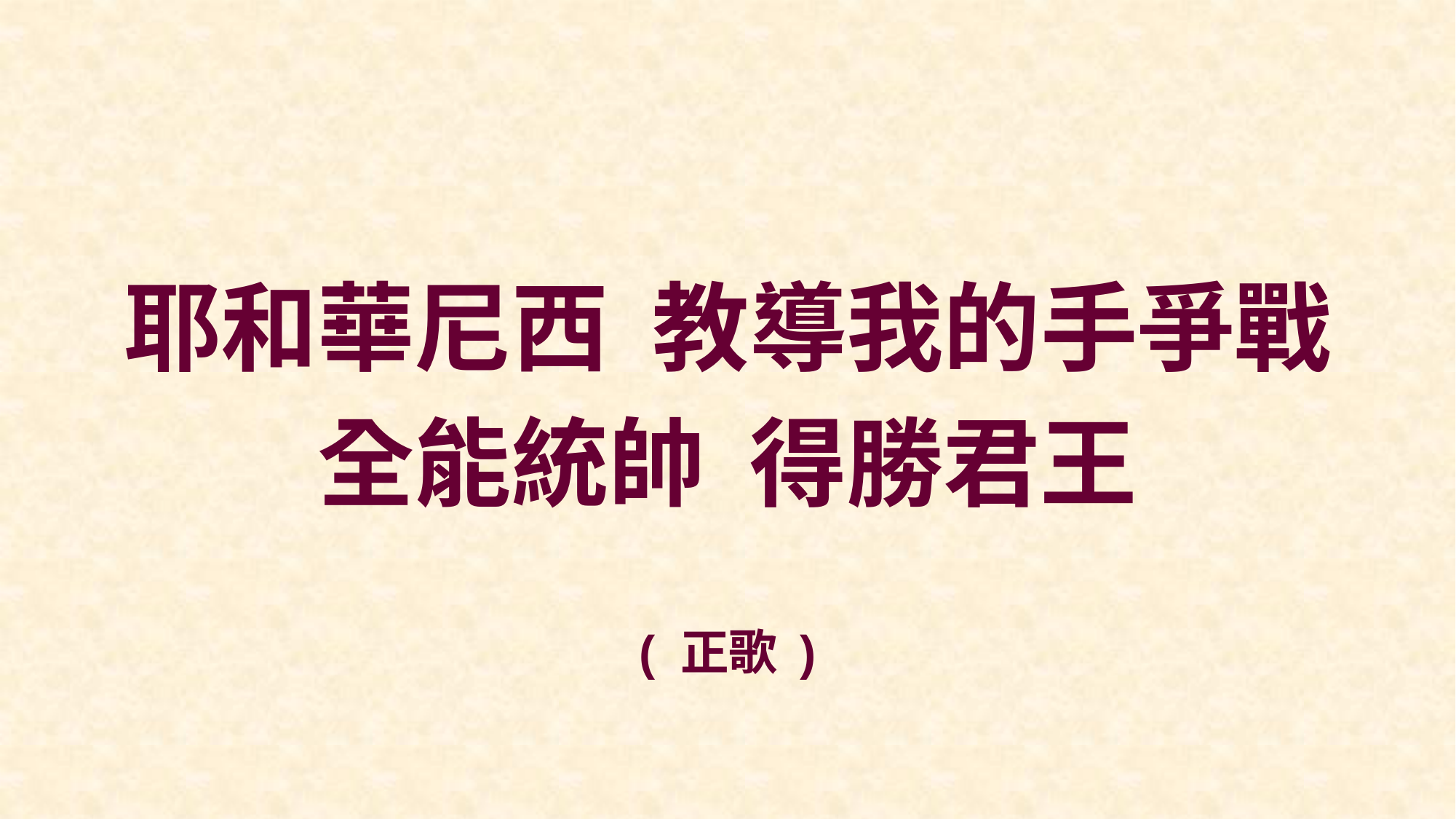

耶和華尼西  教導我的手爭戰
全能統帥  得勝君王
( 正歌 )